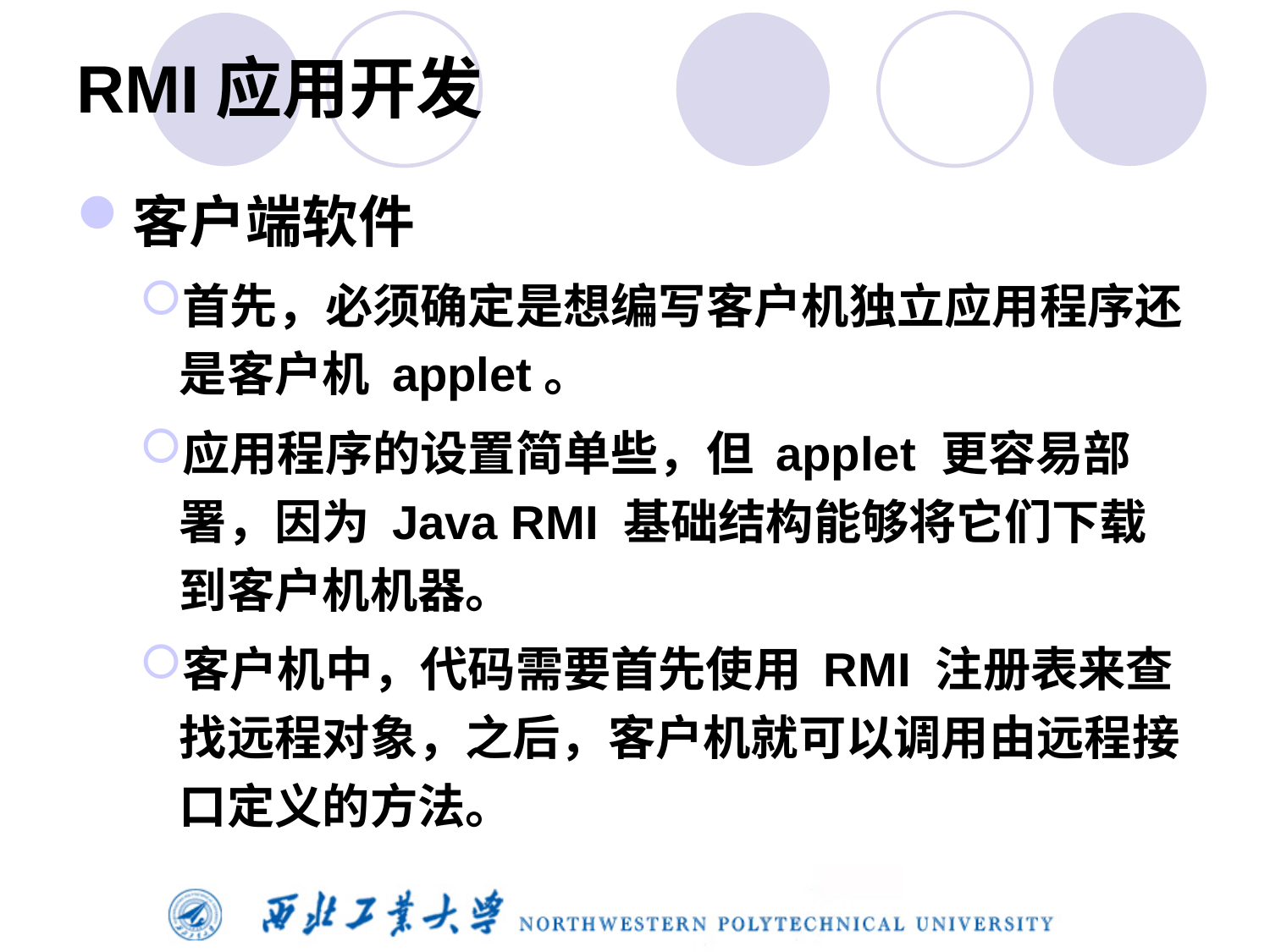

# RMI应用开发
客户端软件
首先，必须确定是想编写客户机独立应用程序还是客户机 applet。
应用程序的设置简单些，但 applet 更容易部署，因为 Java RMI 基础结构能够将它们下载到客户机机器。
客户机中，代码需要首先使用 RMI 注册表来查找远程对象，之后，客户机就可以调用由远程接口定义的方法。